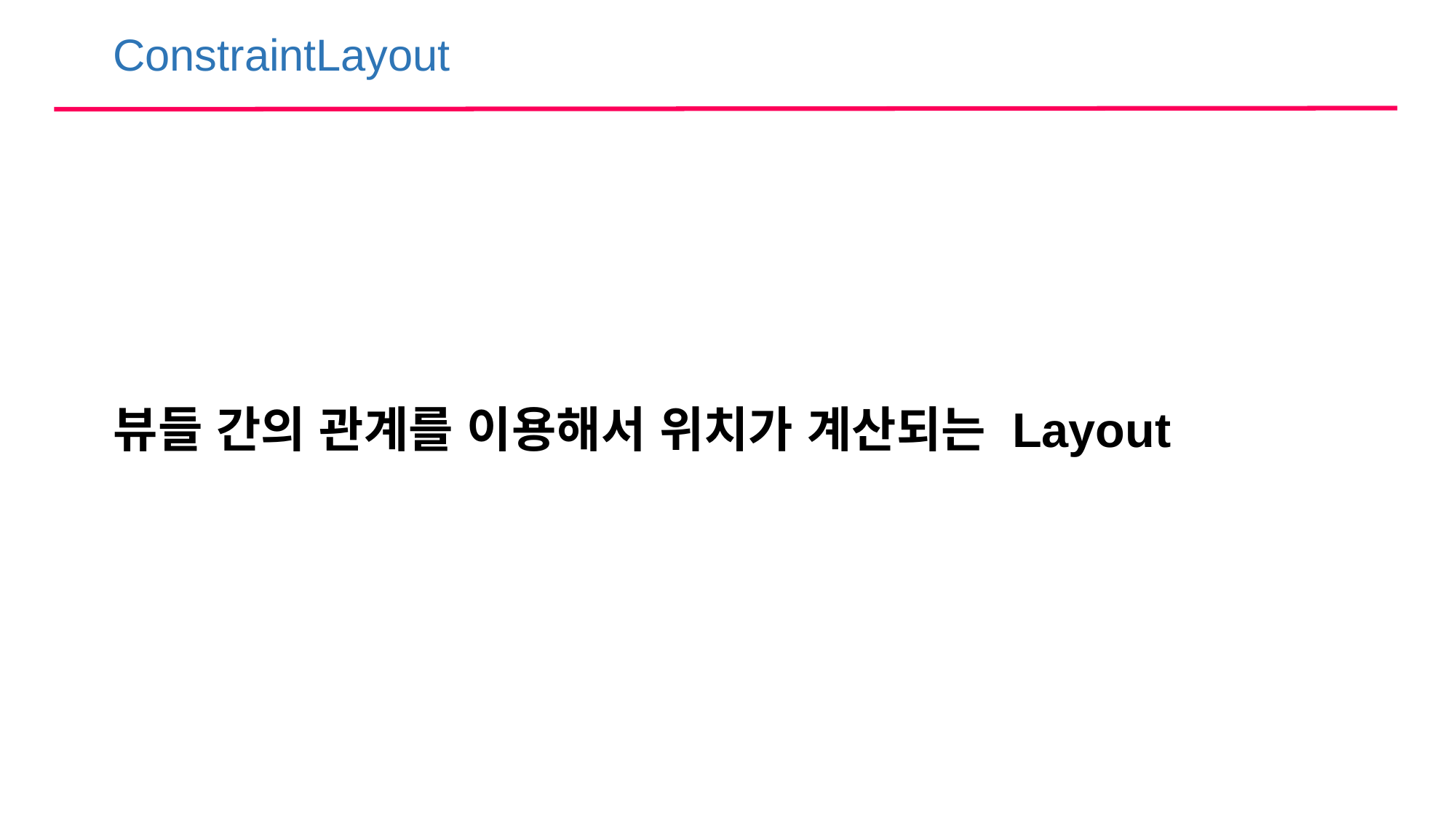

ConstraintLayout
뷰들 간의 관계를 이용해서 위치가 계산되는 Layout